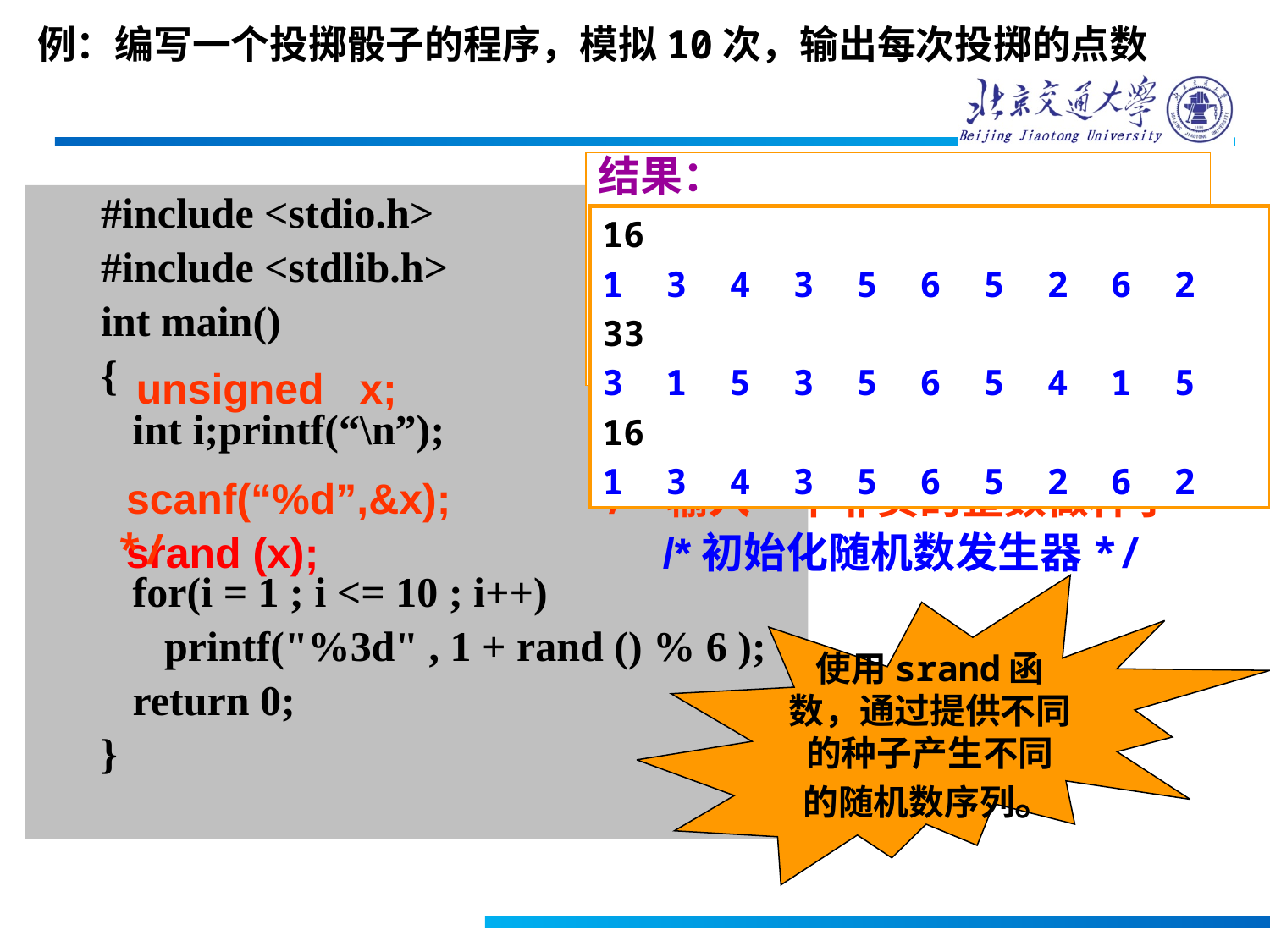

例：编写一个投掷骰子的程序，模拟10次，输出每次投掷的点数
结果：
6   6   5   5   6   5   1   1   5   3
第二次运行：
6   6   5   5   6   5   1   1   5   3

#include <stdio.h>
#include <stdlib.h>
int main()
{
   int i;printf(“\n”);

   for(i = 1 ; i <= 10 ; i++)
      printf("%3d" , 1 + rand () % 6 );
   return 0;
}

16
1  3  4  3  5  6  5  2  6  2
33
3  1  5  3  5  6  5  4  1  5
16
1  3  4  3  5  6  5  2  6  2
 unsigned   x;
 scanf(“%d”,&x);             /*输入一个非负的整数做种子*/
srand (x);                             /*初始化随机数发生器*/
使用srand函
数，通过提供不同
的种子产生不同
的随机数序列。
68